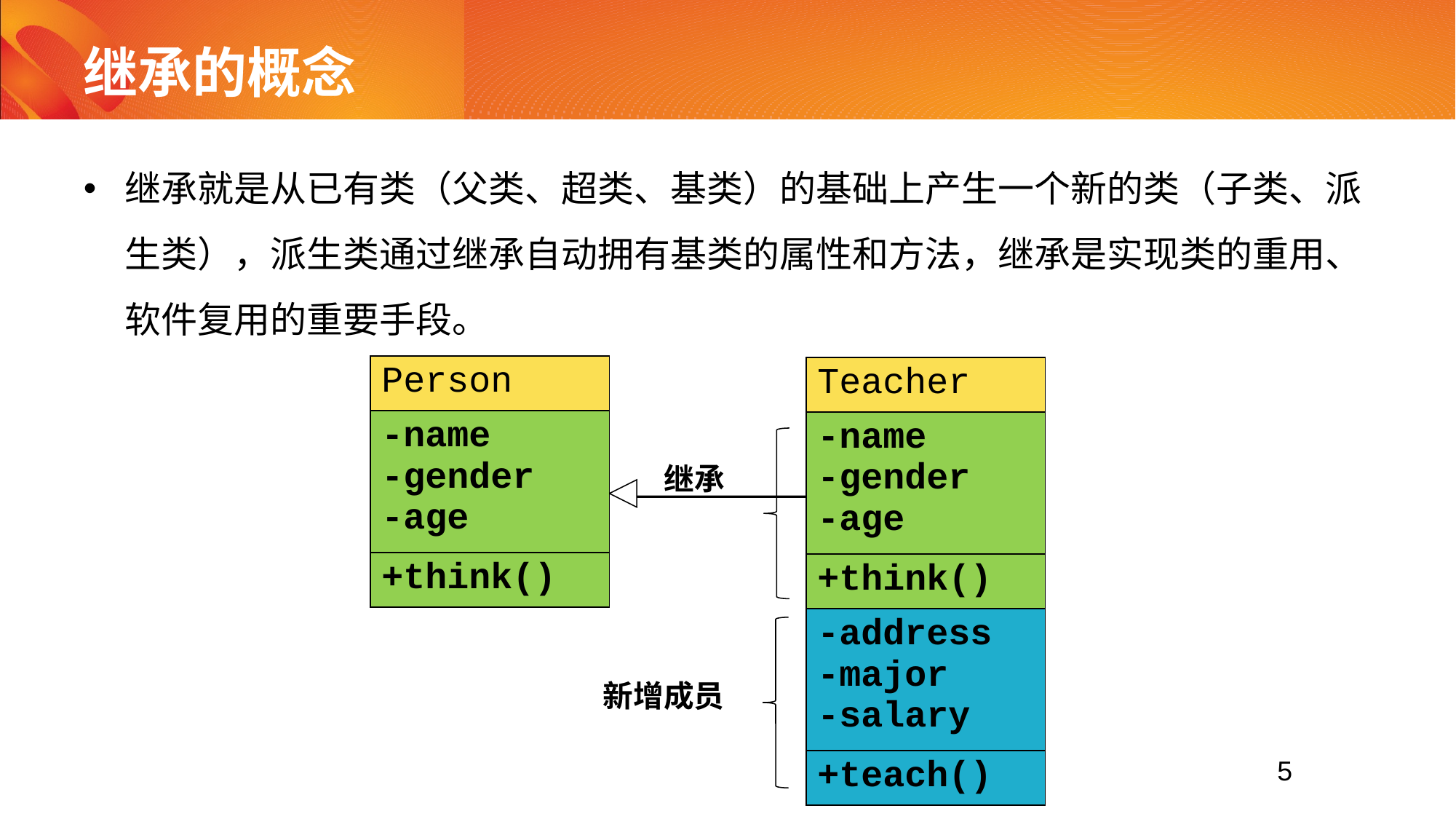

# 继承的概念
继承就是从已有类（父类、超类、基类）的基础上产生一个新的类（子类、派生类），派生类通过继承自动拥有基类的属性和方法，继承是实现类的重用、软件复用的重要手段。
| Person |
| --- |
| -name -gender -age |
| +think() |
| Teacher |
| --- |
| -name -gender -age |
| +think() |
| -address -major -salary |
| +teach() |

继承

新增成员